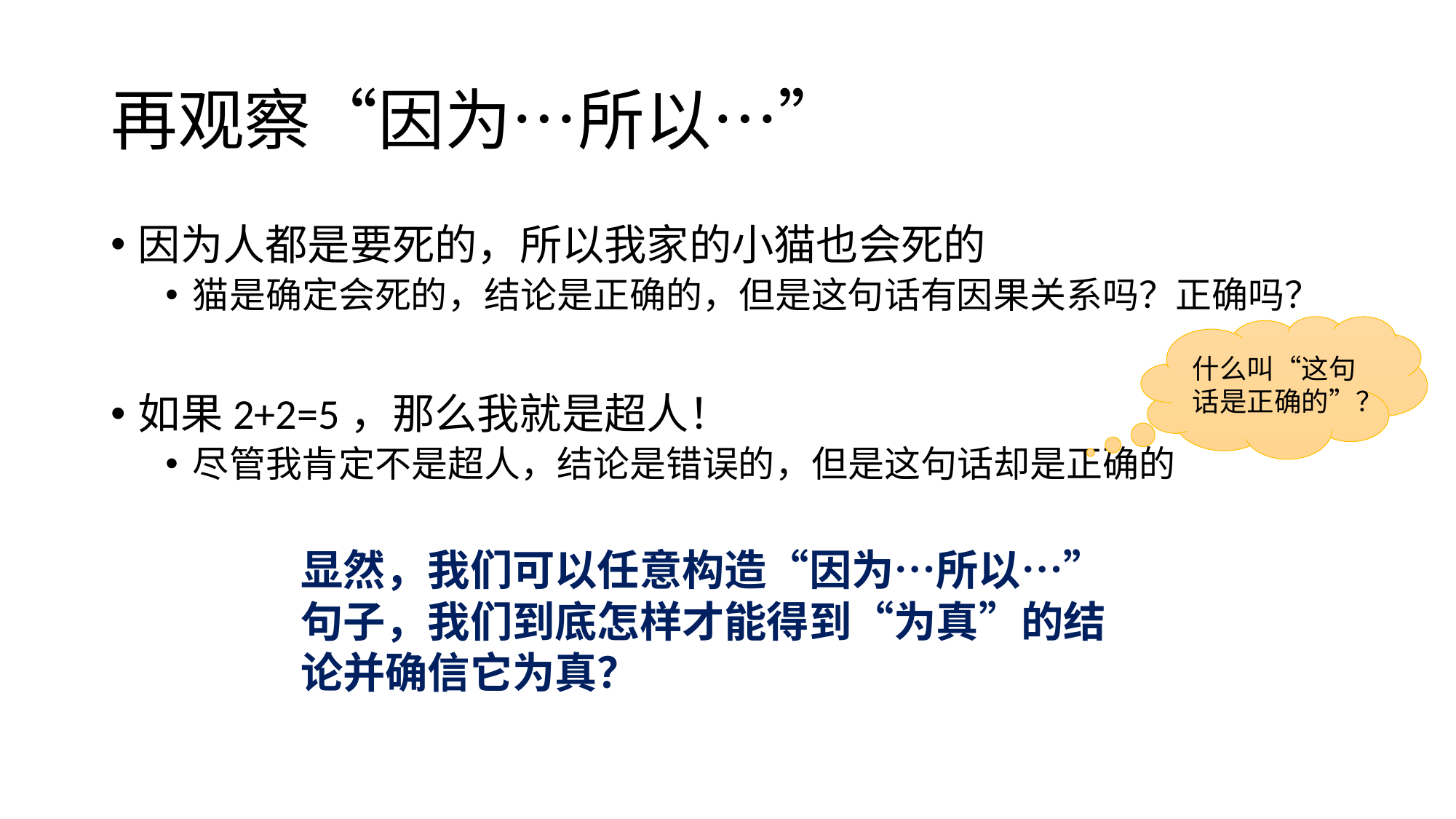

# 再观察“因为…所以…”
因为人都是要死的，所以我家的小猫也会死的
猫是确定会死的，结论是正确的，但是这句话有因果关系吗？正确吗？

如果2+2=5，那么我就是超人！
尽管我肯定不是超人，结论是错误的，但是这句话却是正确的
什么叫“这句话是正确的”？
显然，我们可以任意构造“因为…所以…”句子，我们到底怎样才能得到“为真”的结论并确信它为真？